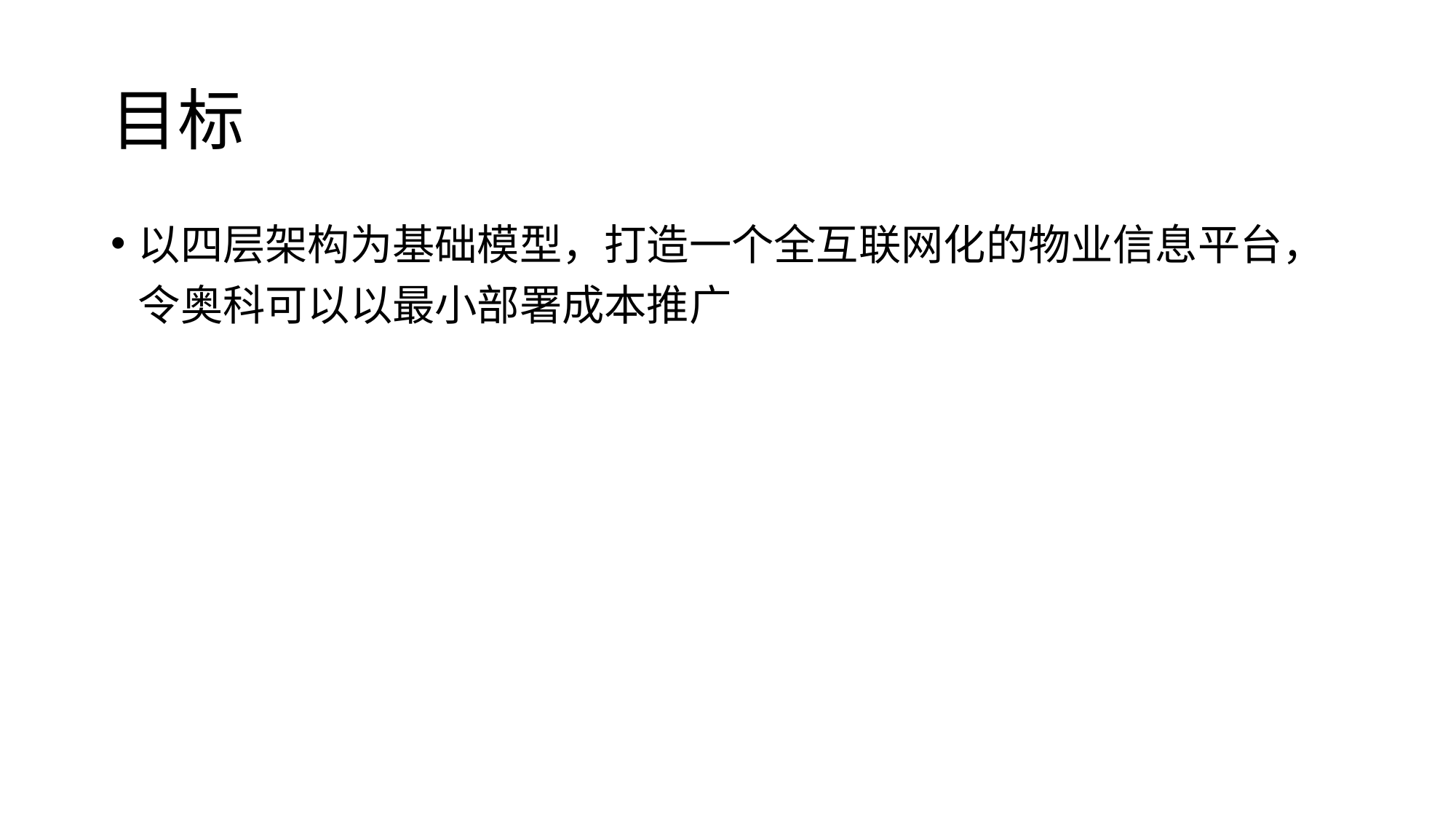

# 目标
以四层架构为基础模型，打造一个全互联网化的物业信息平台，令奥科可以以最小部署成本推广